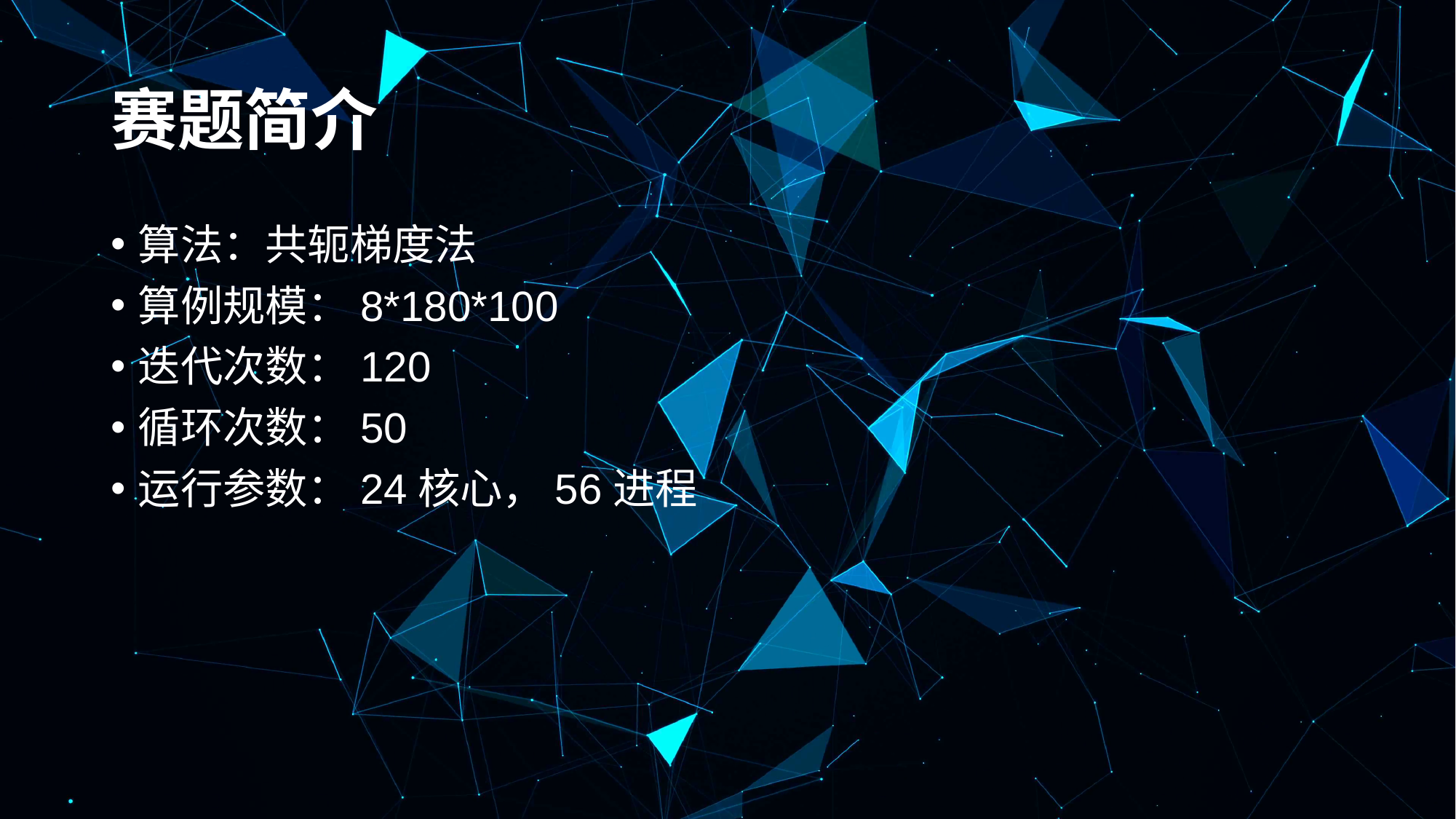

# 赛题简介
算法：共轭梯度法
算例规模：8*180*100
迭代次数：120
循环次数：50
运行参数：24核心，56进程